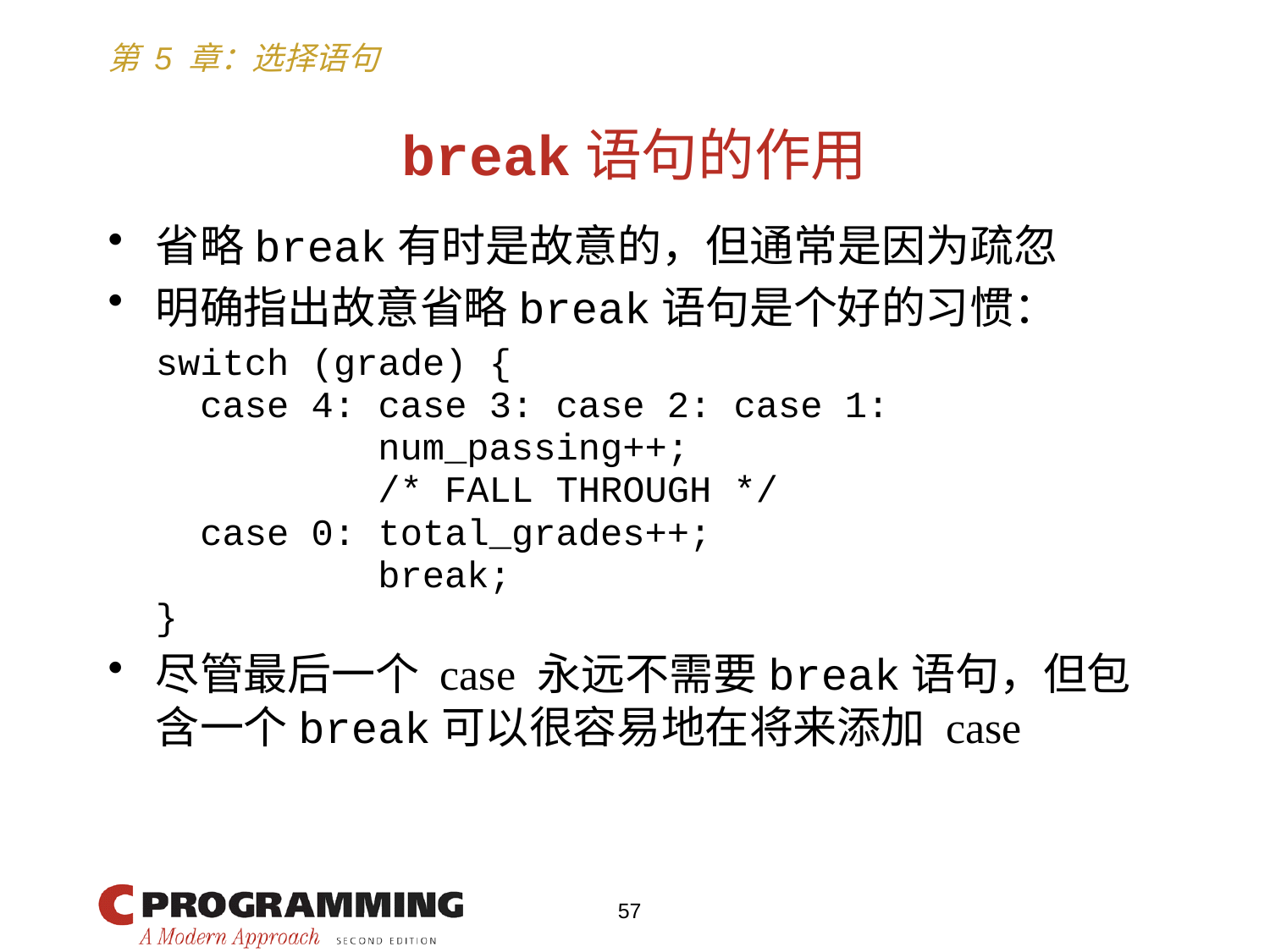

# break语句的作用
省略break有时是故意的，但通常是因为疏忽
明确指出故意省略break语句是个好的习惯：
	switch (grade) {
	  case 4: case 3: case 2: case 1:
	          num_passing++;
	          /* FALL THROUGH */
	  case 0: total_grades++;
	          break;
	}
尽管最后一个 case 永远不需要break语句，但包含一个break可以很容易地在将来添加 case
57